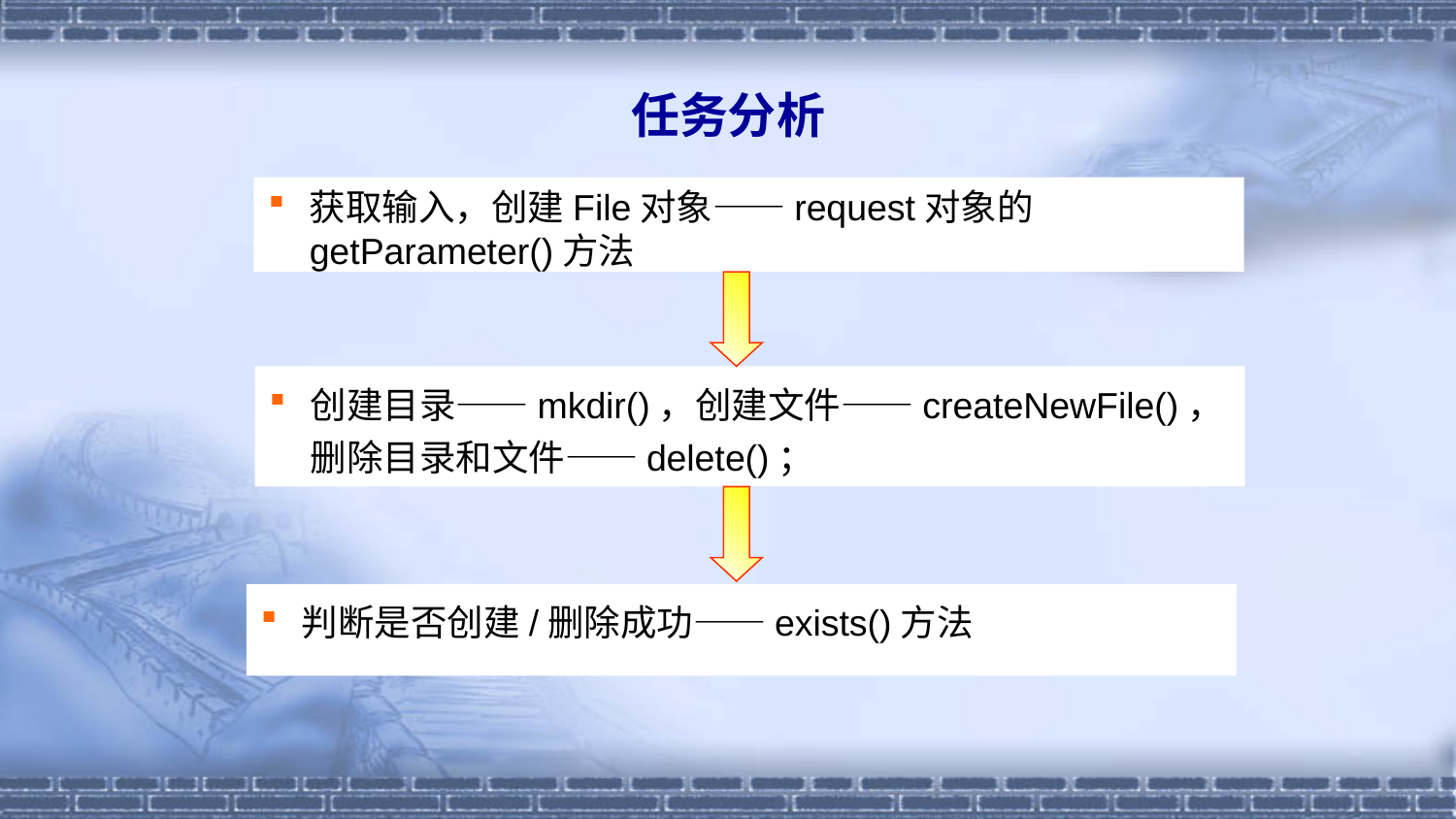

# 任务分析
获取输入，创建File对象——request对象的getParameter()方法

创建目录——mkdir()，创建文件——createNewFile()，删除目录和文件——delete()；

判断是否创建/删除成功——exists()方法